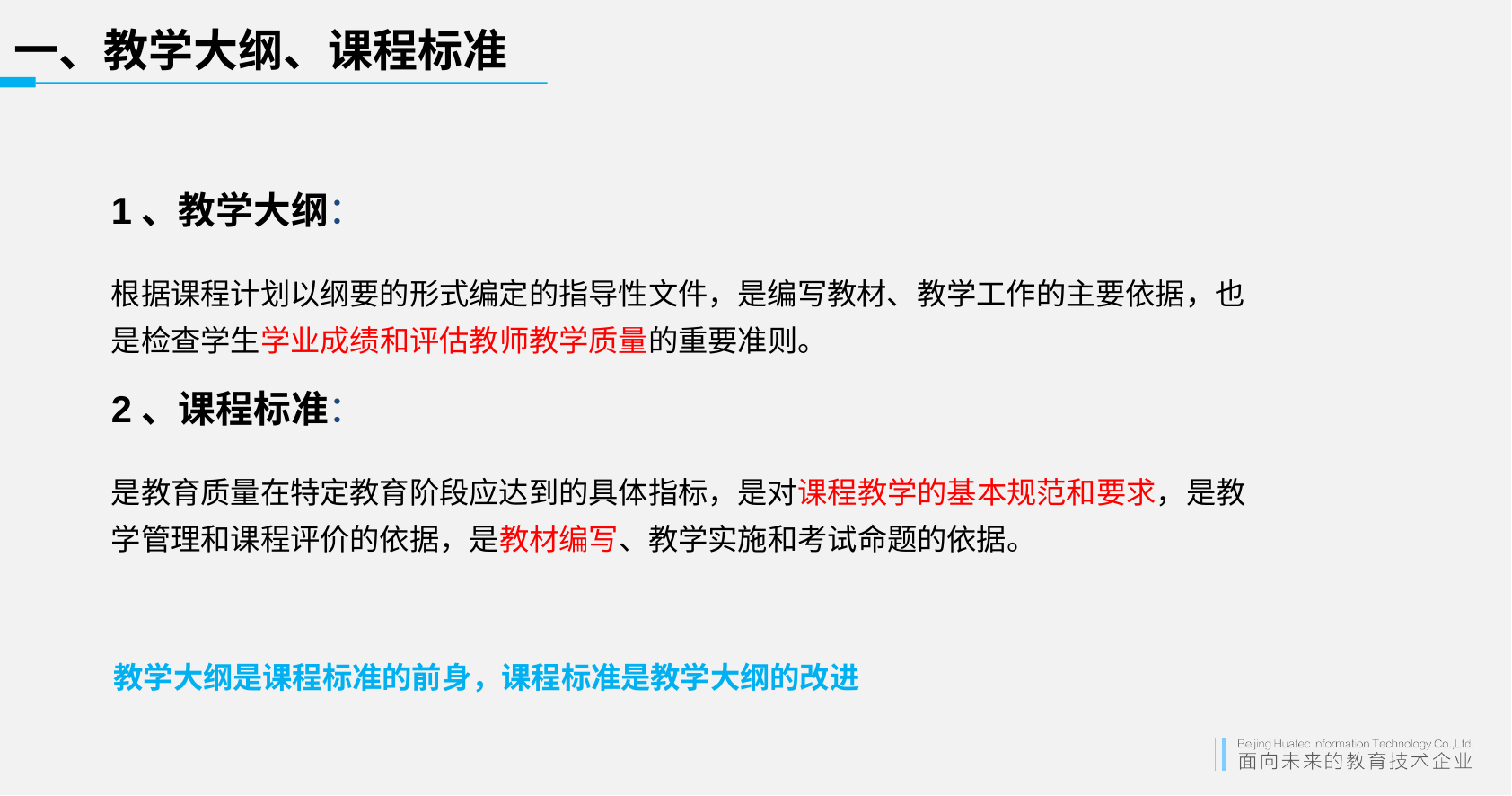

# 一、教学大纲、课程标准

1、教学大纲：

根据课程计划以纲要的形式编定的指导性文件，是编写教材、教学工作的主要依据，也是检查学生学业成绩和评估教师教学质量的重要准则。

2、课程标准：

是教育质量在特定教育阶段应达到的具体指标，是对课程教学的基本规范和要求，是教学管理和课程评价的依据，是教材编写、教学实施和考试命题的依据。
教学大纲是课程标准的前身，课程标准是教学大纲的改进